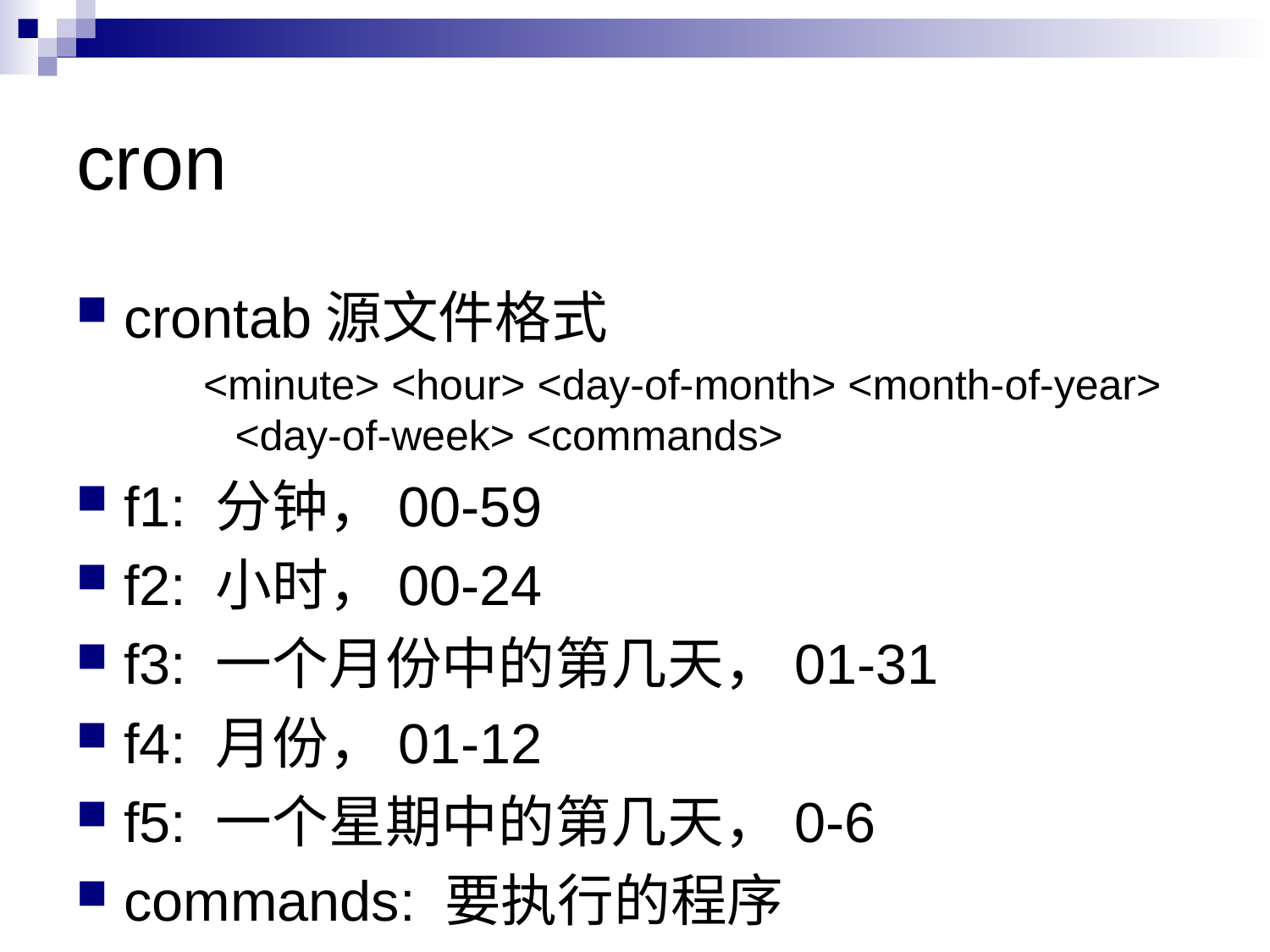

# cron
crontab源文件格式
<minute> <hour> <day-of-month> <month-of-year> <day-of-week> <commands>
f1: 分钟，00-59
f2: 小时，00-24
f3: 一个月份中的第几天，01-31
f4: 月份，01-12
f5: 一个星期中的第几天，0-6
commands: 要执行的程序